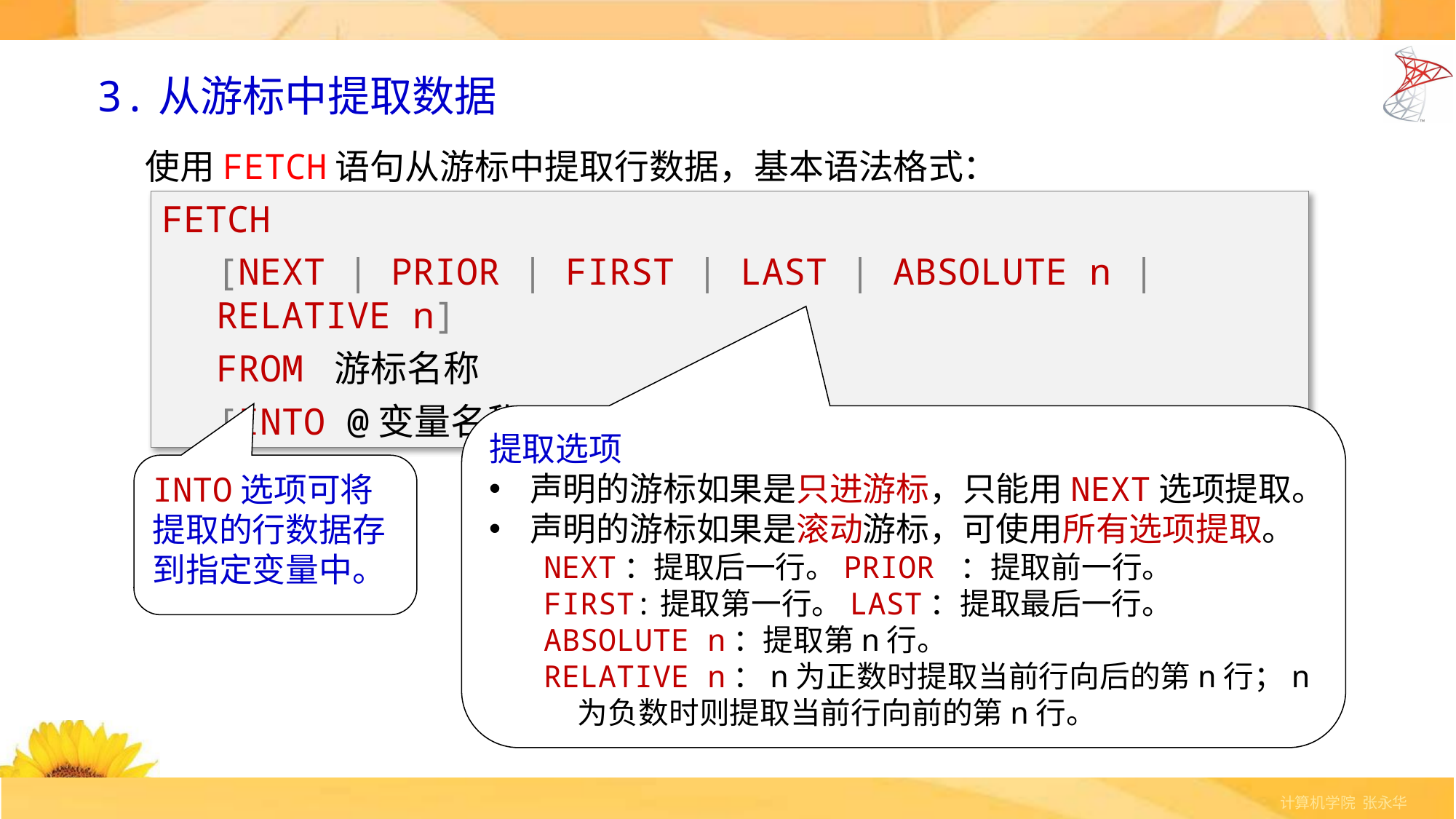

# 3.从游标中提取数据
使用FETCH语句从游标中提取行数据，基本语法格式：
FETCH
[NEXT | PRIOR | FIRST | LAST | ABSOLUTE n | RELATIVE n]
FROM 游标名称
[INTO @变量名称] [,…n]
提取选项
声明的游标如果是只进游标，只能用NEXT选项提取。
声明的游标如果是滚动游标，可使用所有选项提取。
NEXT：提取后一行。PRIOR ：提取前一行。
FIRST:提取第一行。LAST：提取最后一行。
ABSOLUTE n：提取第n行。
RELATIVE n：n为正数时提取当前行向后的第n行；n为负数时则提取当前行向前的第n行。

INTO选项可将提取的行数据存到指定变量中。